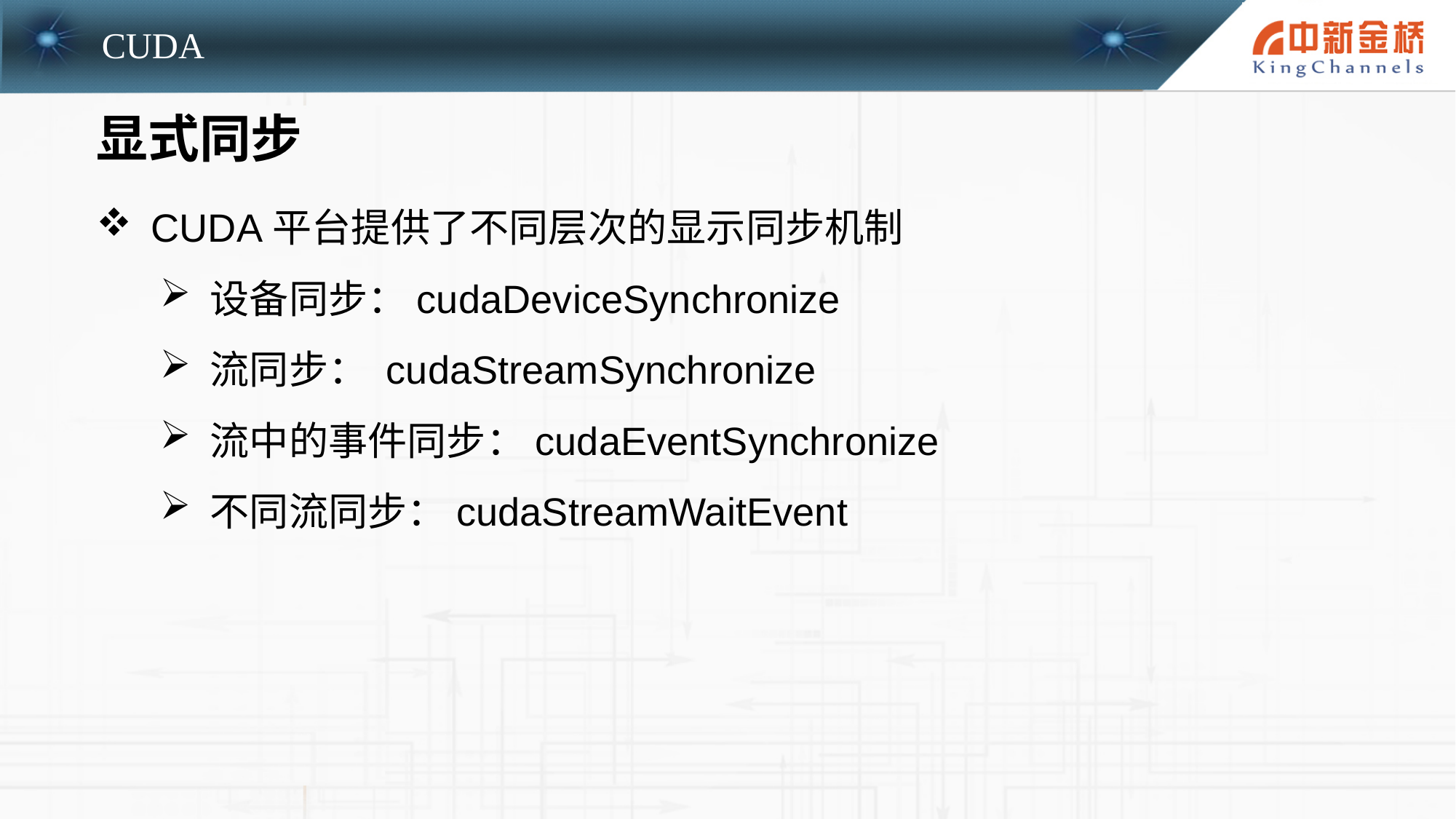

显式同步
CUDA平台提供了不同层次的显示同步机制
 设备同步：cudaDeviceSynchronize
 流同步： cudaStreamSynchronize
 流中的事件同步：cudaEventSynchronize
 不同流同步：cudaStreamWaitEvent